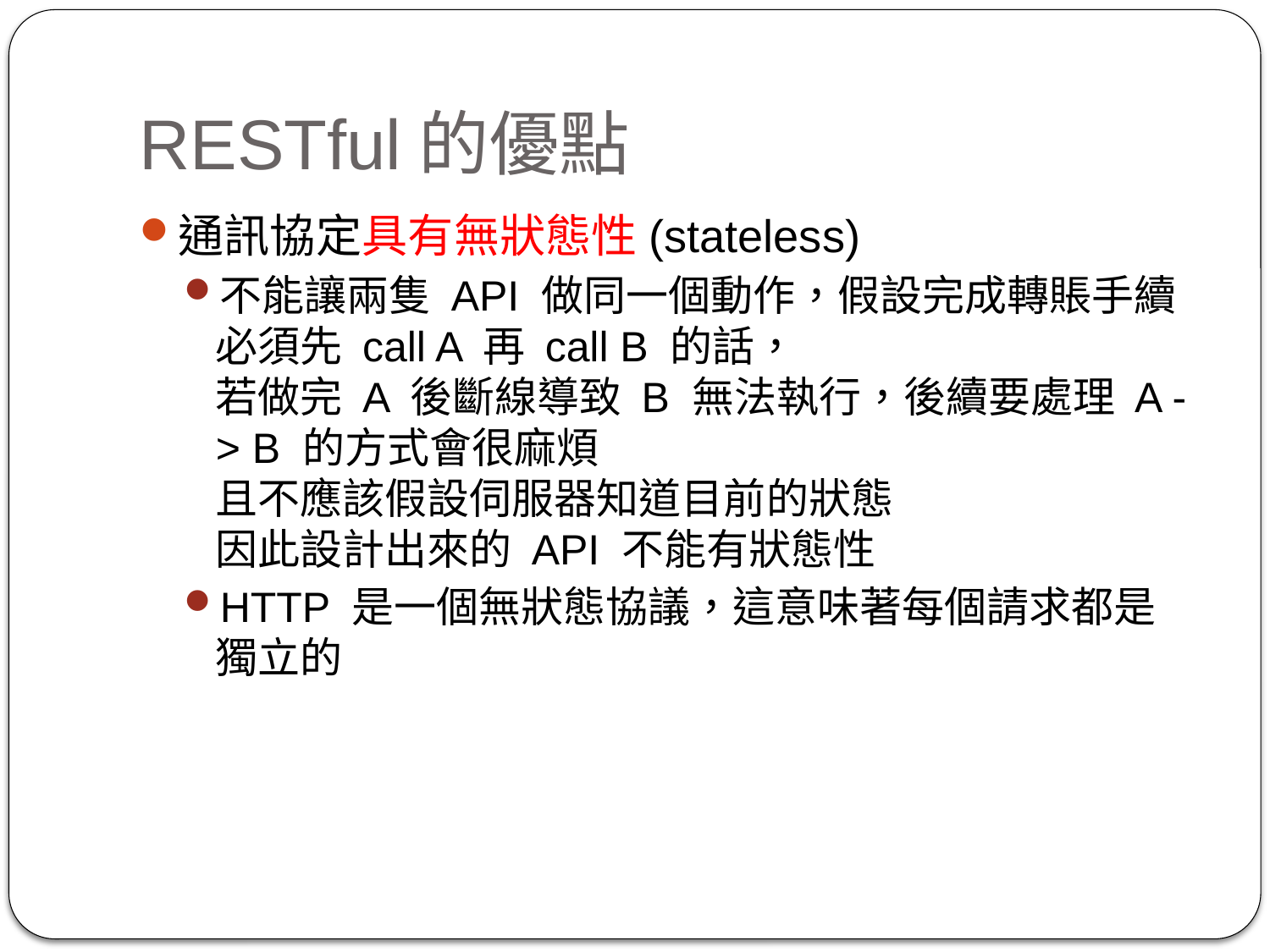

# RESTful的優點
通訊協定具有無狀態性(stateless)
不能讓兩隻 API 做同一個動作，假設完成轉賬手續必須先 call A 再 call B 的話，
若做完 A 後斷線導致 B 無法執行，後續要處理 A -> B 的方式會很麻煩
且不應該假設伺服器知道目前的狀態
因此設計出來的 API 不能有狀態性
HTTP 是一個無狀態協議，這意味著每個請求都是獨立的